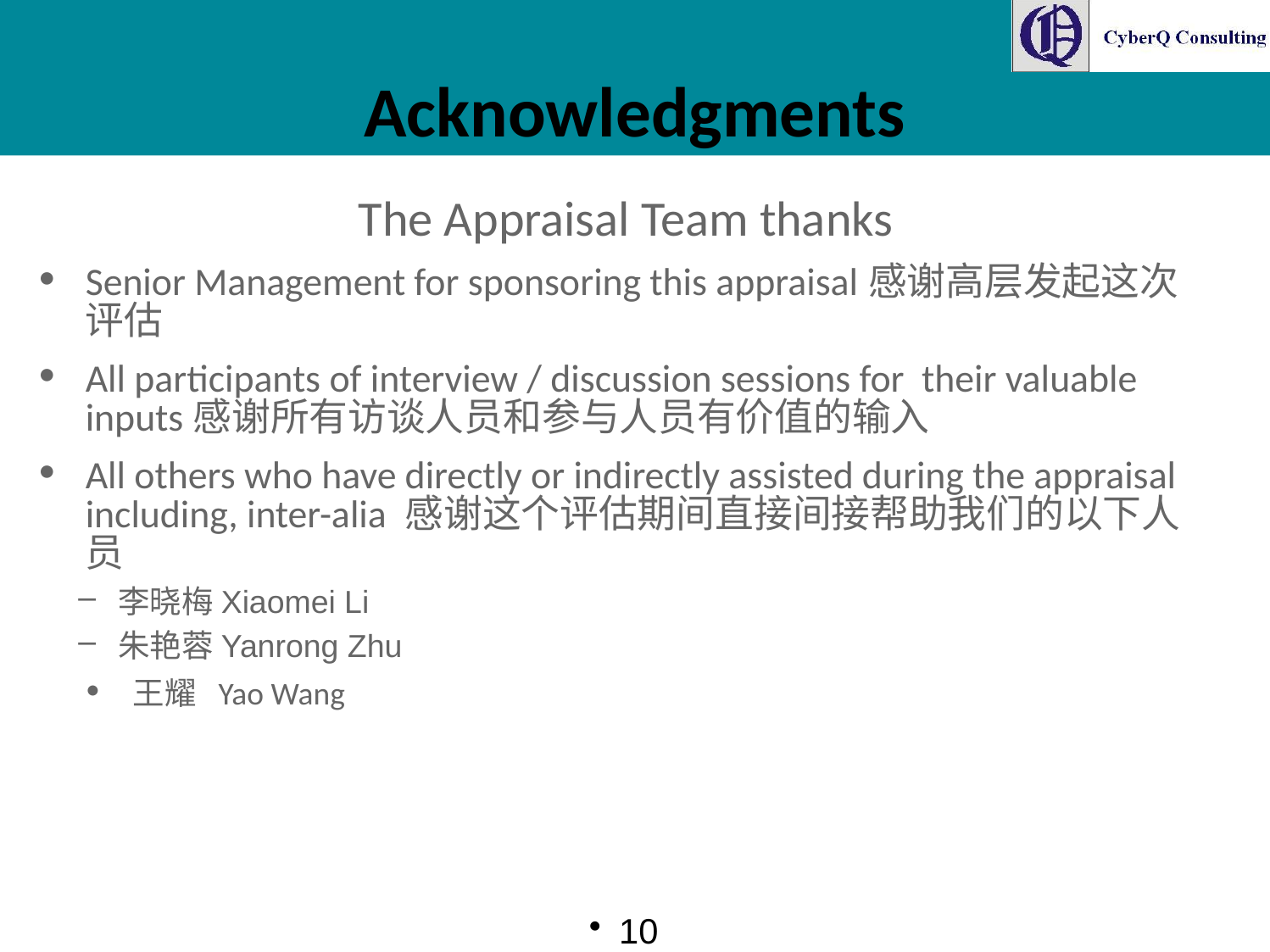

# Acknowledgments
The Appraisal Team thanks
Senior Management for sponsoring this appraisal感谢高层发起这次评估
All participants of interview / discussion sessions for  their valuable inputs感谢所有访谈人员和参与人员有价值的输入
All others who have directly or indirectly assisted during the appraisal  including, inter-alia 感谢这个评估期间直接间接帮助我们的以下人员
李晓梅Xiaomei Li
朱艳蓉Yanrong Zhu
王耀  Yao Wang
10